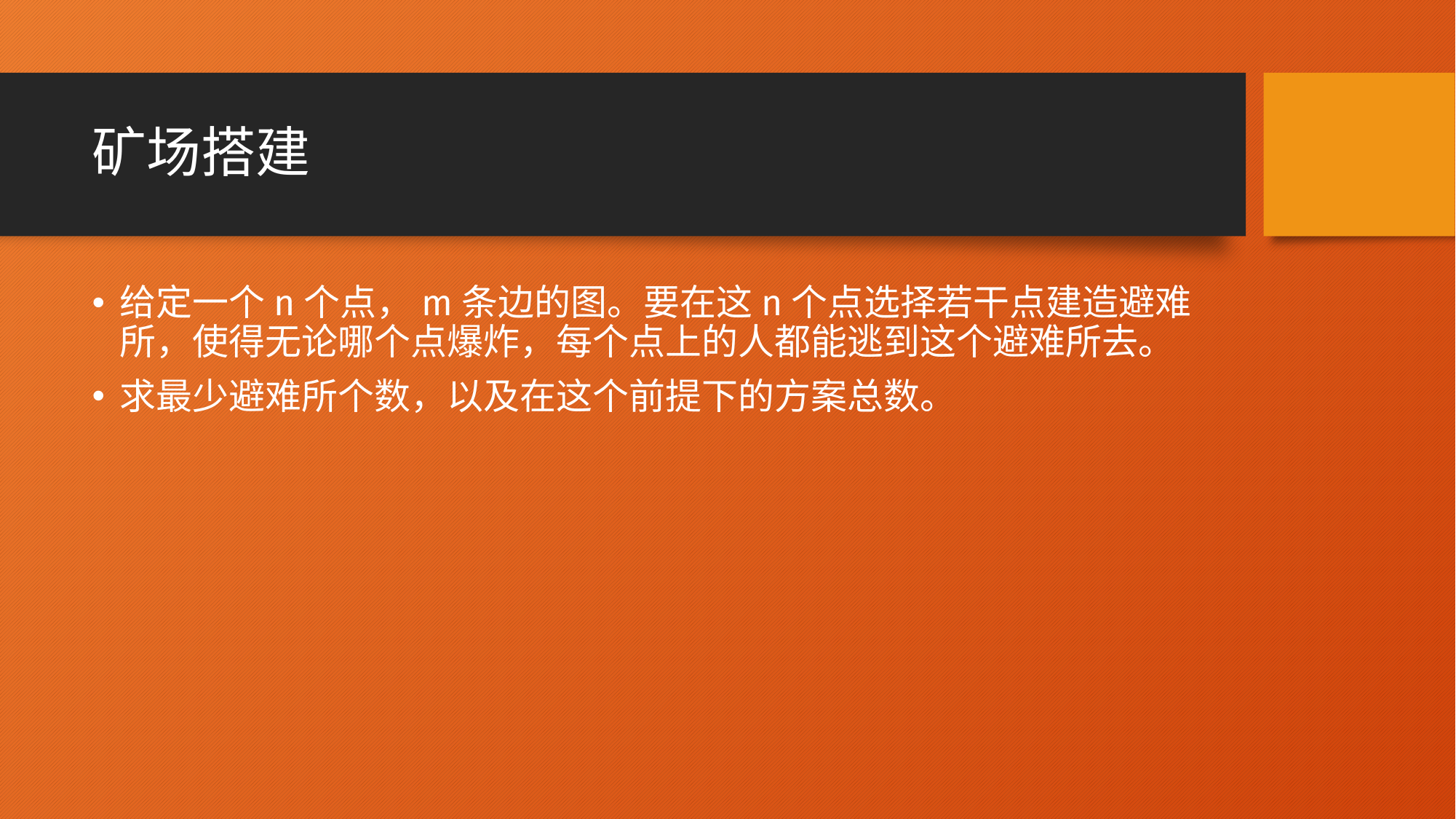

# 矿场搭建
给定一个n个点，m条边的图。要在这n个点选择若干点建造避难所，使得无论哪个点爆炸，每个点上的人都能逃到这个避难所去。
求最少避难所个数，以及在这个前提下的方案总数。